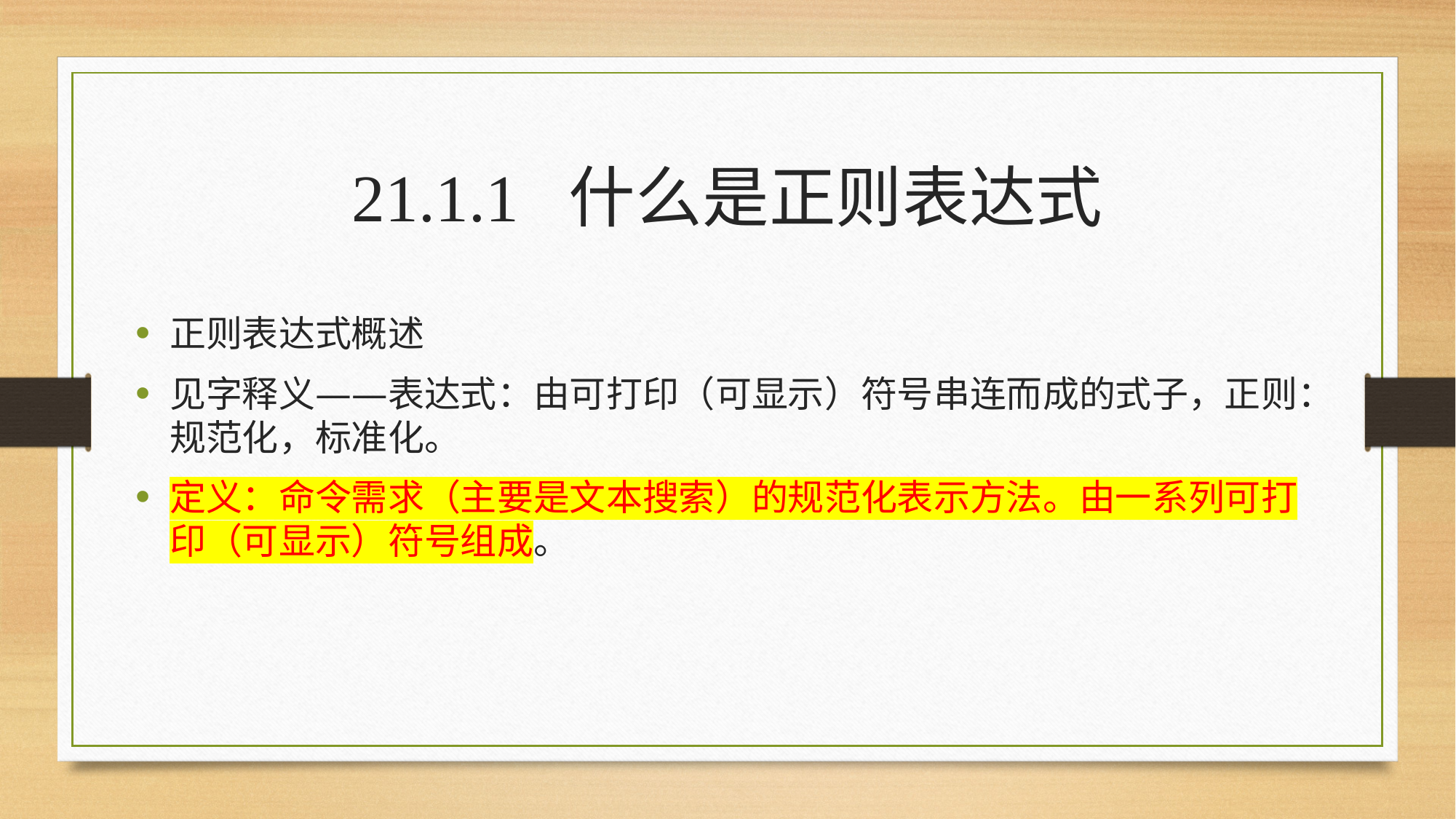

21.1.1  什么是正则表达式
正则表达式概述
见字释义——表达式：由可打印（可显示）符号串连而成的式子，正则：规范化，标准化。
定义：命令需求（主要是文本搜索）的规范化表示方法。由一系列可打印（可显示）符号组成。